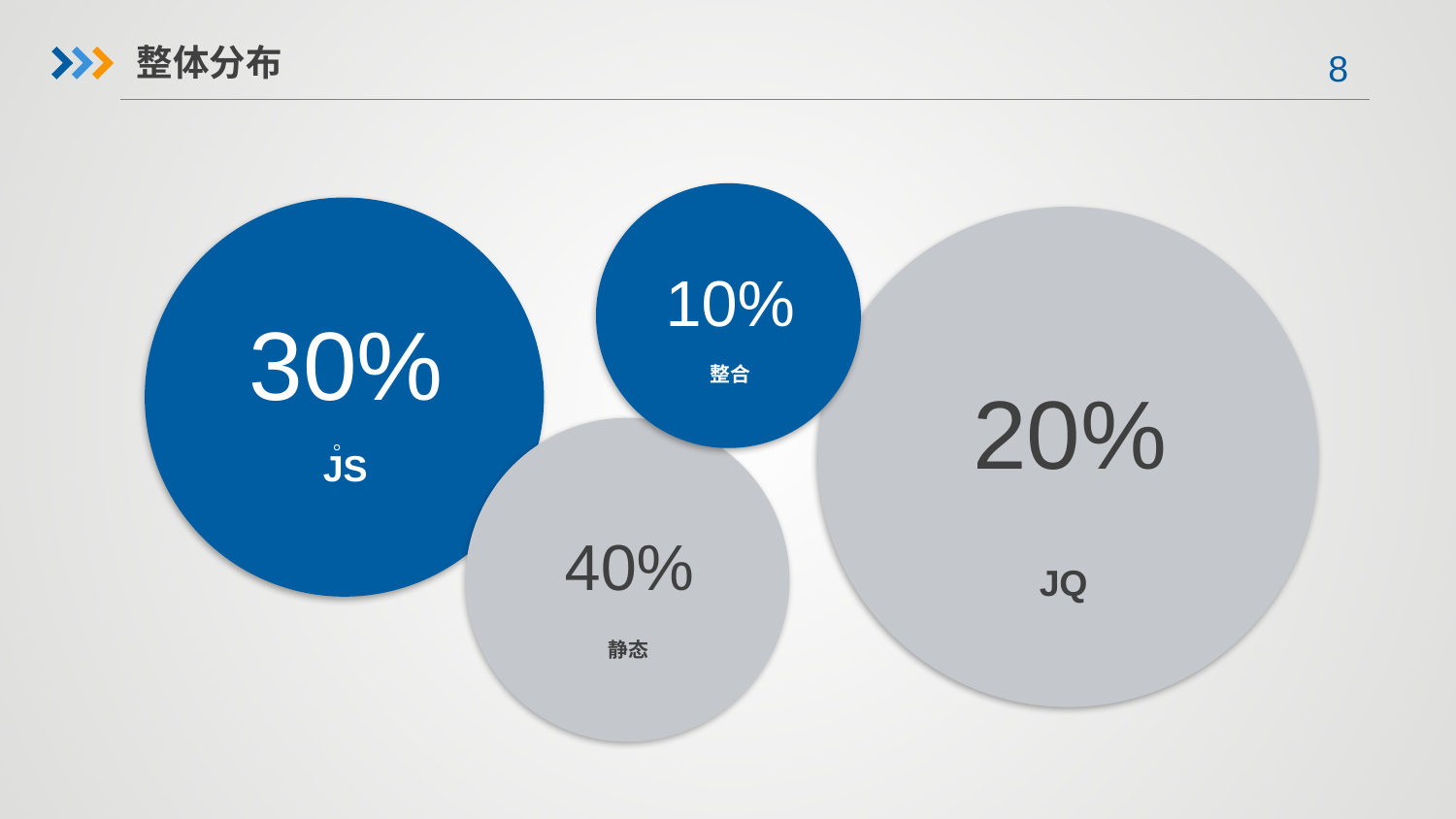

整体分布

10%

整合

30%
。
JS

20%

JQ

40%

静态